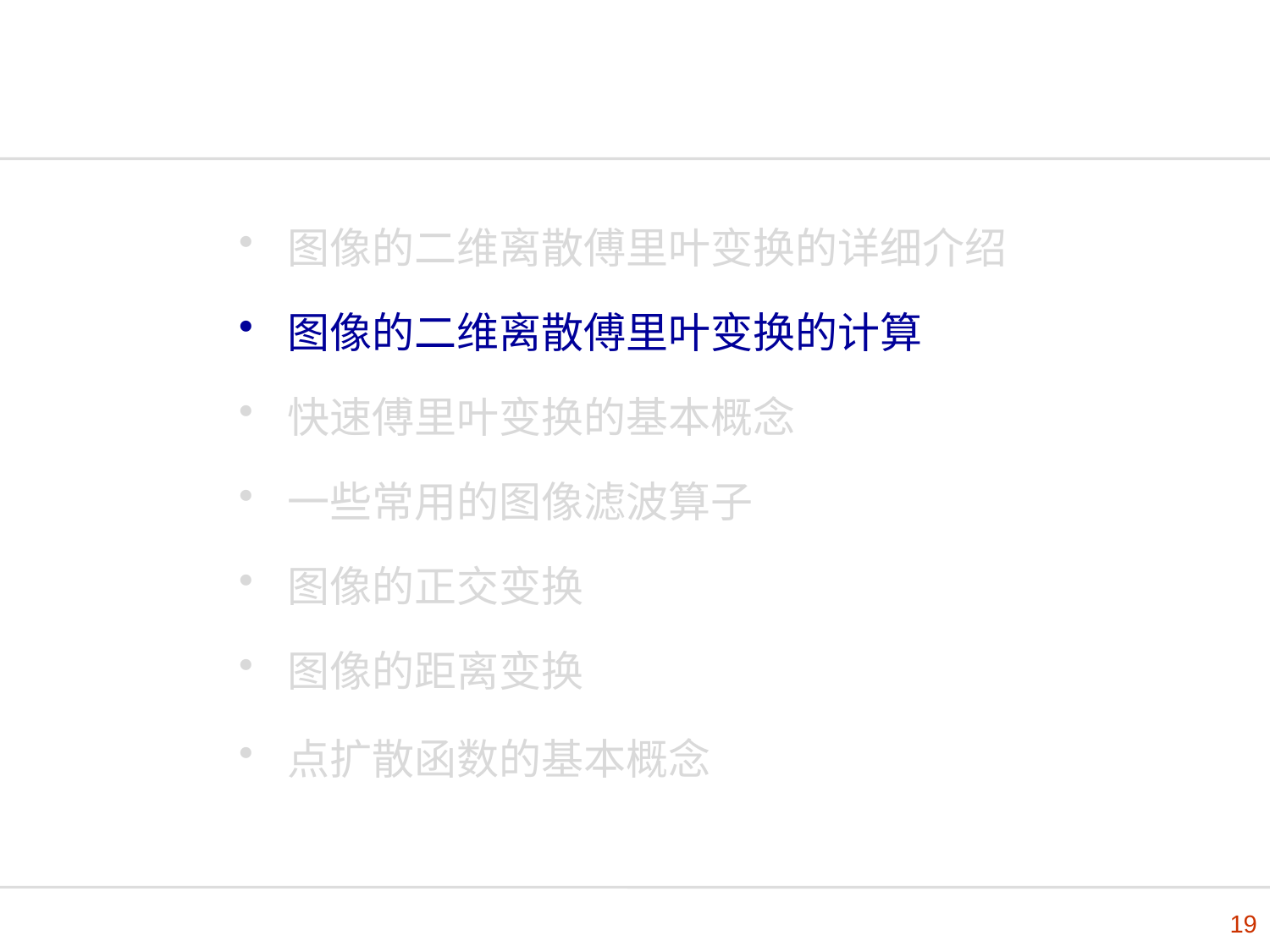

图像的二维离散傅里叶变换的详细介绍
图像的二维离散傅里叶变换的计算
快速傅里叶变换的基本概念
一些常用的图像滤波算子
图像的正交变换
图像的距离变换
点扩散函数的基本概念

19